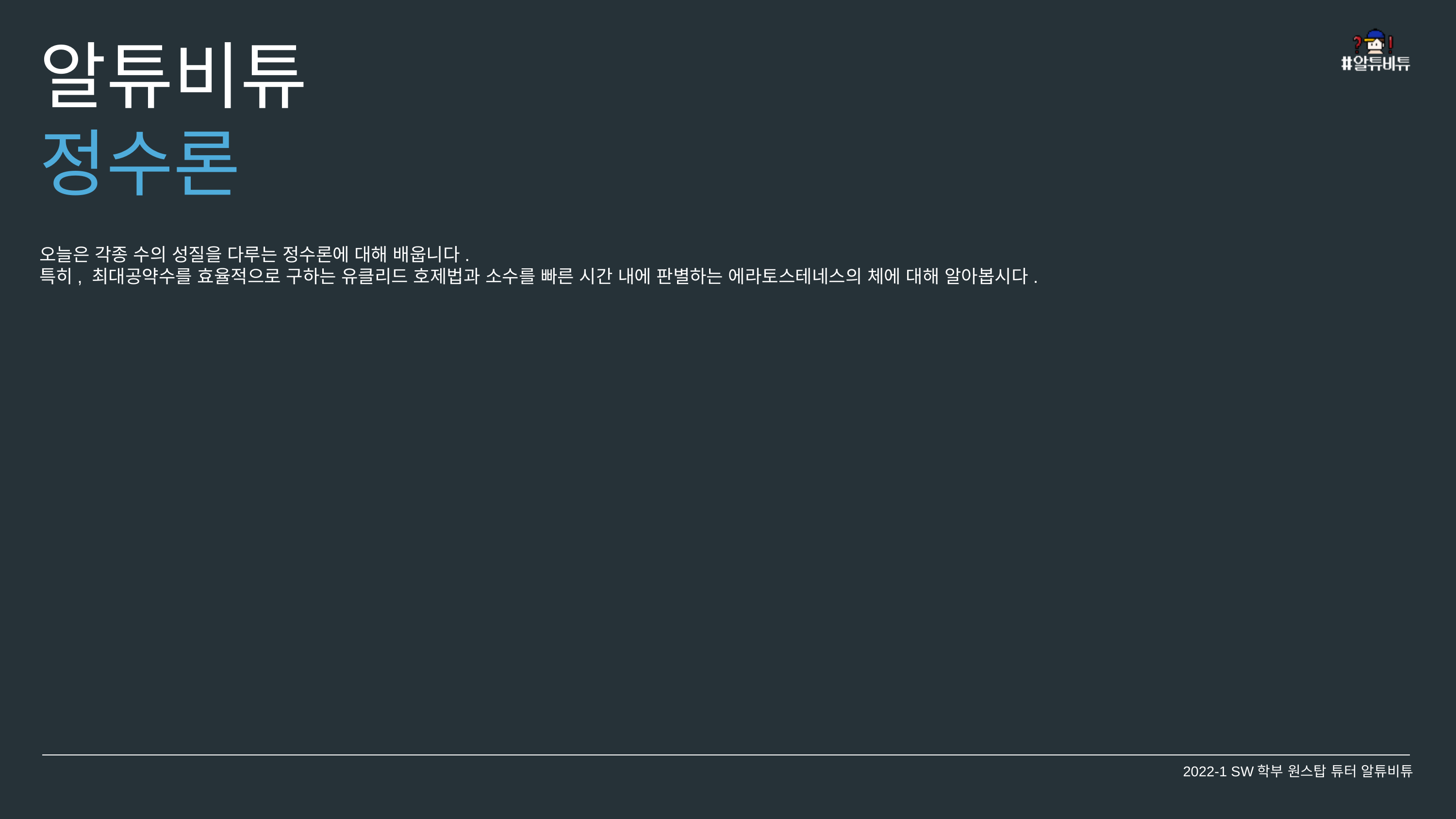

알튜비튜
정수론
오늘은 각종 수의 성질을 다루는 정수론에 대해 배웁니다.
특히, 최대공약수를 효율적으로 구하는 유클리드 호제법과 소수를 빠른 시간 내에 판별하는 에라토스테네스의 체에 대해 알아봅시다.
2022-1 SW학부 원스탑 튜터 알튜비튜